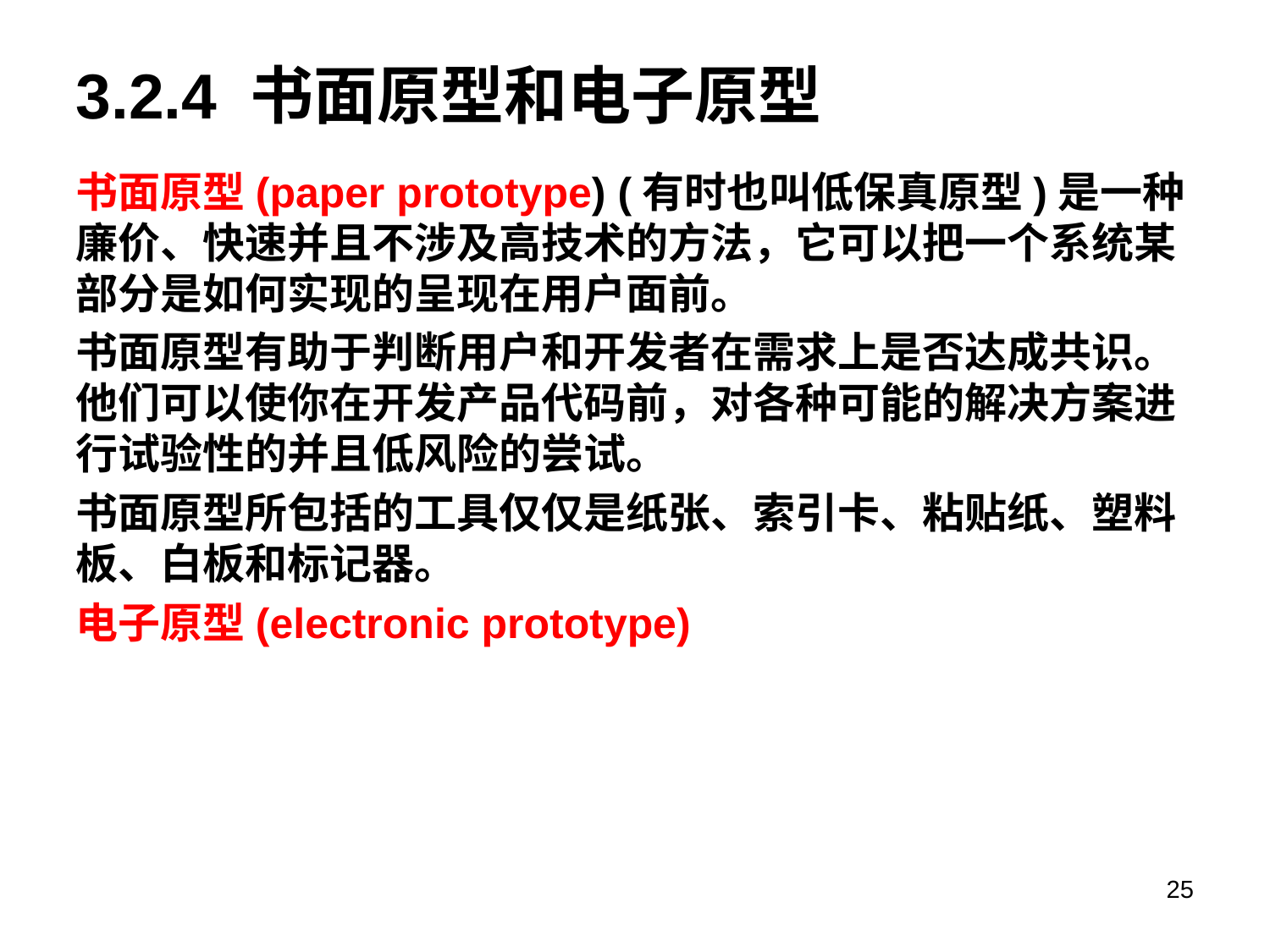

# 3.2.4 书面原型和电子原型
书面原型(paper prototype) (有时也叫低保真原型)是一种廉价、快速并且不涉及高技术的方法，它可以把一个系统某部分是如何实现的呈现在用户面前。
书面原型有助于判断用户和开发者在需求上是否达成共识。他们可以使你在开发产品代码前，对各种可能的解决方案进行试验性的并且低风险的尝试。
书面原型所包括的工具仅仅是纸张、索引卡、粘贴纸、塑料板、白板和标记器。
电子原型(electronic prototype)
25